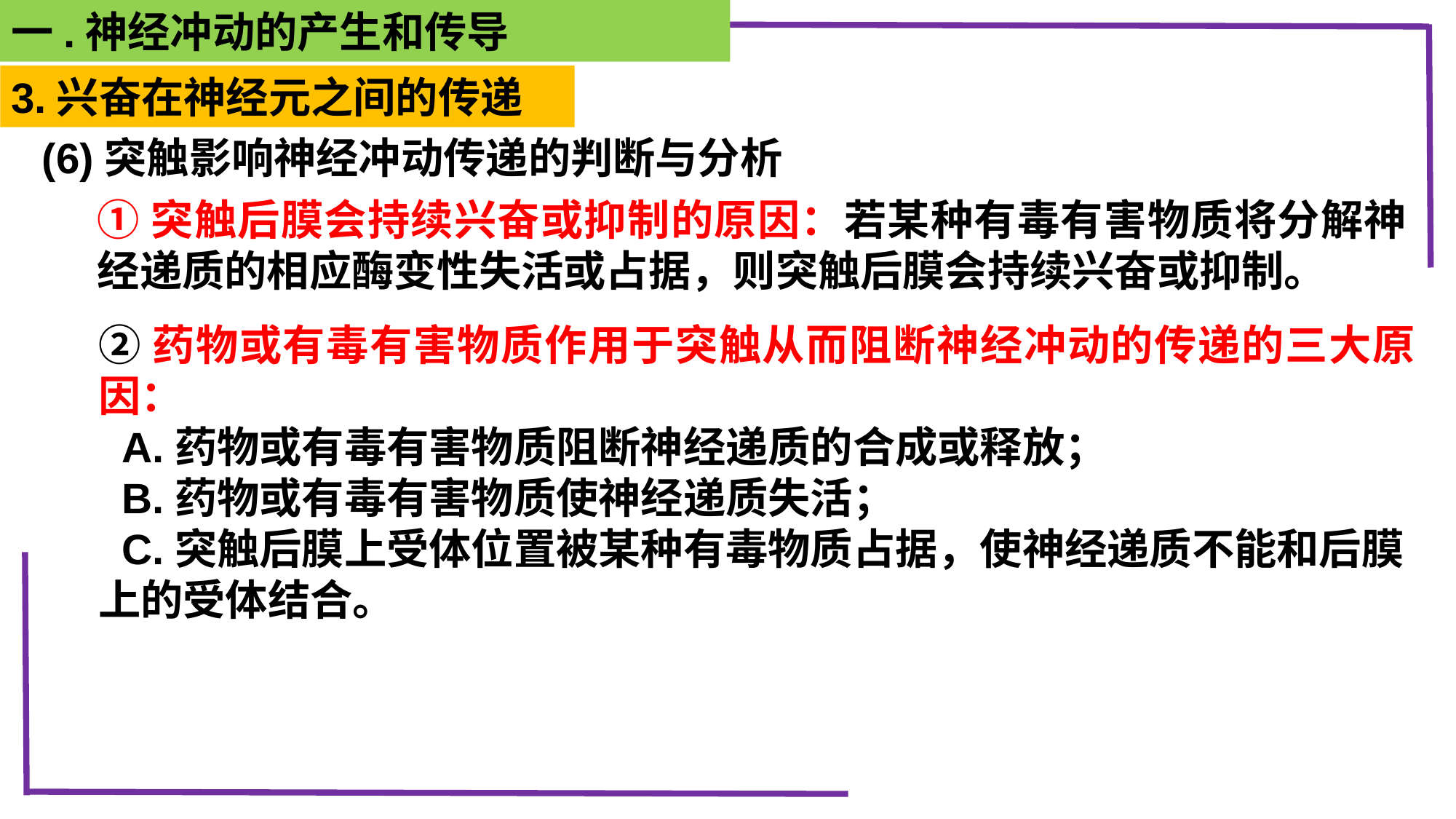

一.神经冲动的产生和传导
3.兴奋在神经元之间的传递
(6)突触影响神经冲动传递的判断与分析
①突触后膜会持续兴奋或抑制的原因：若某种有毒有害物质将分解神经递质的相应酶变性失活或占据，则突触后膜会持续兴奋或抑制。
②药物或有毒有害物质作用于突触从而阻断神经冲动的传递的三大原因：
  A.药物或有毒有害物质阻断神经递质的合成或释放；
  B.药物或有毒有害物质使神经递质失活；
  C.突触后膜上受体位置被某种有毒物质占据，使神经递质不能和后膜上的受体结合。